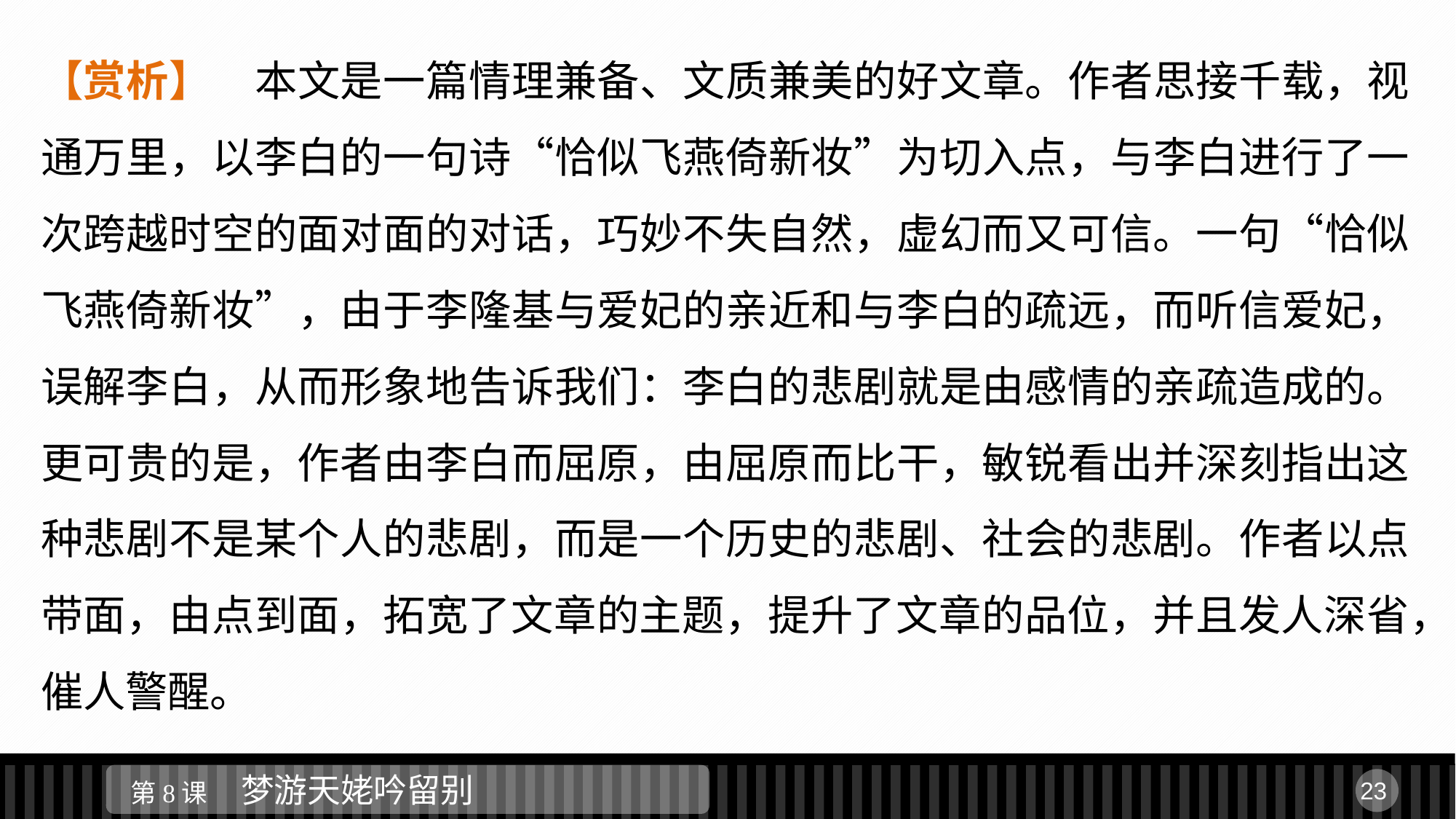

【赏析】　本文是一篇情理兼备、文质兼美的好文章。作者思接千载，视通万里，以李白的一句诗“恰似飞燕倚新妆”为切入点，与李白进行了一次跨越时空的面对面的对话，巧妙不失自然，虚幻而又可信。一句“恰似飞燕倚新妆”，由于李隆基与爱妃的亲近和与李白的疏远，而听信爱妃，误解李白，从而形象地告诉我们：李白的悲剧就是由感情的亲疏造成的。更可贵的是，作者由李白而屈原，由屈原而比干，敏锐看出并深刻指出这种悲剧不是某个人的悲剧，而是一个历史的悲剧、社会的悲剧。作者以点带面，由点到面，拓宽了文章的主题，提升了文章的品位，并且发人深省，催人警醒。